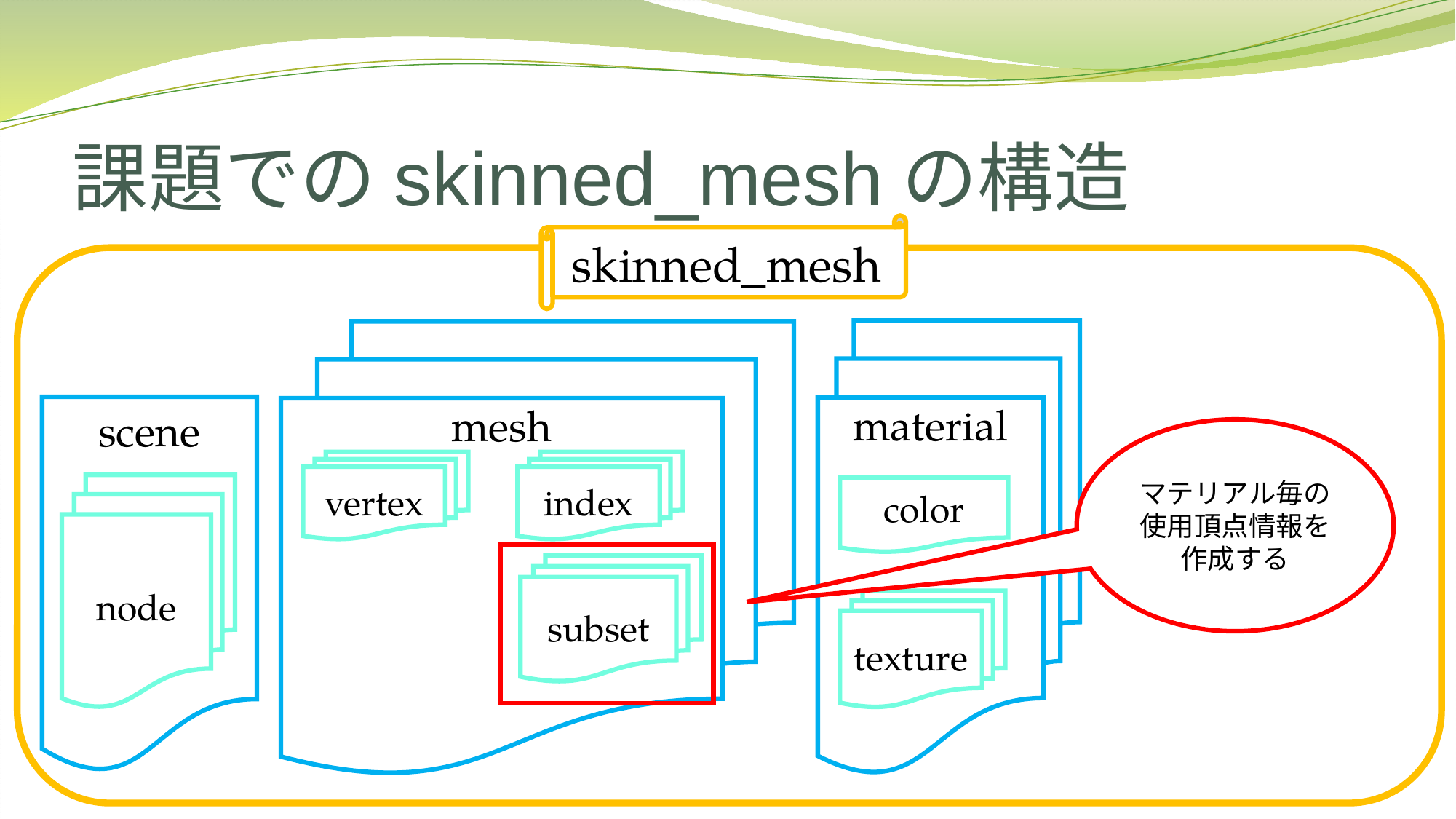

# 課題でのskinned_meshの構造
skinned_mesh

material

mesh

scene

マテリアル毎の
使用頂点情報を
作成する
vertex
index
node
color

subset
texture